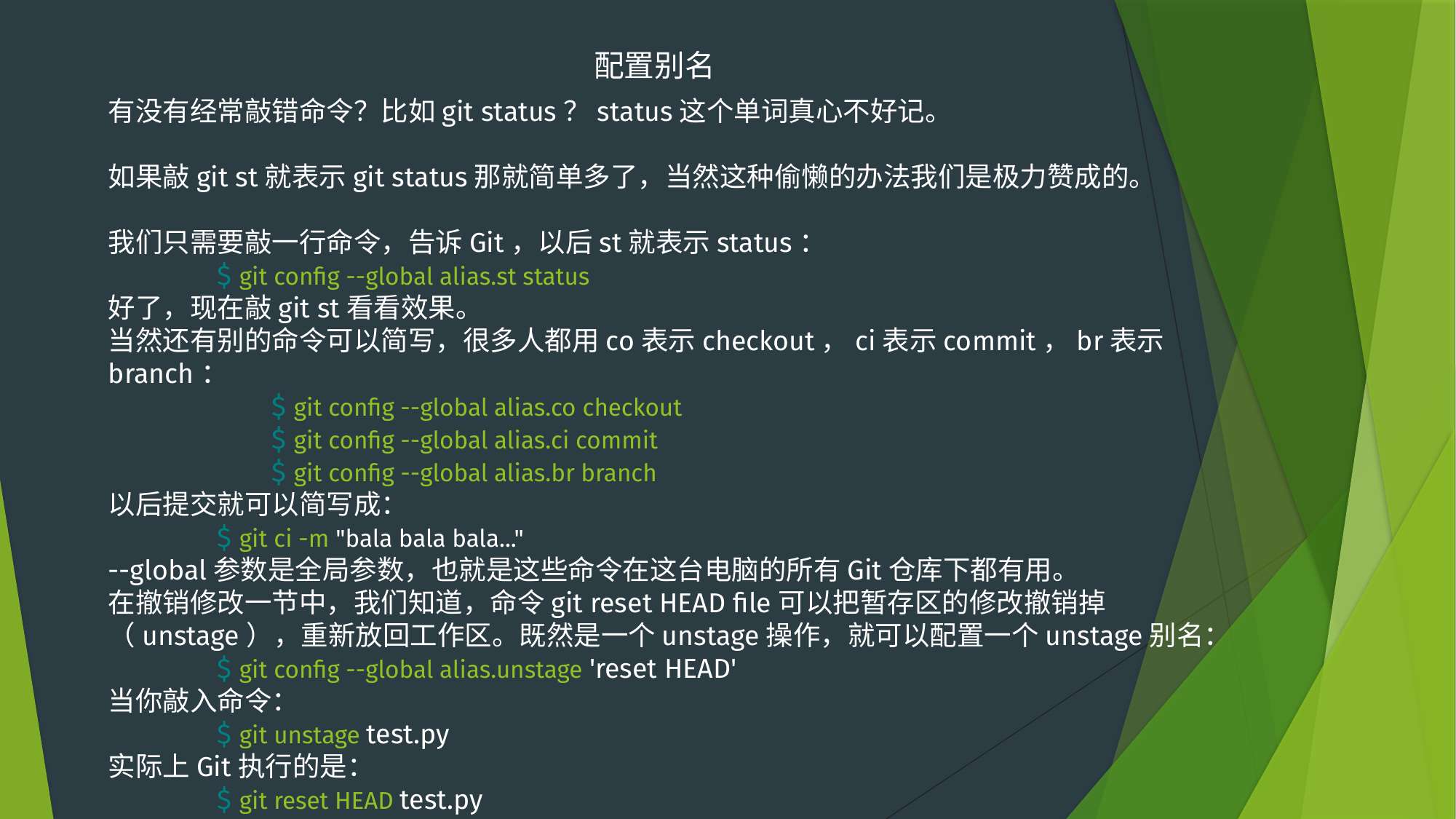

配置别名
有没有经常敲错命令？比如git status？status这个单词真心不好记。

如果敲git st就表示git status那就简单多了，当然这种偷懒的办法我们是极力赞成的。

我们只需要敲一行命令，告诉Git，以后st就表示status：
	$ git config --global alias.st status
好了，现在敲git st看看效果。
当然还有别的命令可以简写，很多人都用co表示checkout，ci表示commit，br表示branch：
	$ git config --global alias.co checkout
	$ git config --global alias.ci commit
	$ git config --global alias.br branch
以后提交就可以简写成：
	$ git ci -m "bala bala bala..."
--global参数是全局参数，也就是这些命令在这台电脑的所有Git仓库下都有用。
在撤销修改一节中，我们知道，命令git reset HEAD file可以把暂存区的修改撤销掉（unstage），重新放回工作区。既然是一个unstage操作，就可以配置一个unstage别名：
	$ git config --global alias.unstage 'reset HEAD'
当你敲入命令：
	$ git unstage test.py
实际上Git执行的是：
	$ git reset HEAD test.py